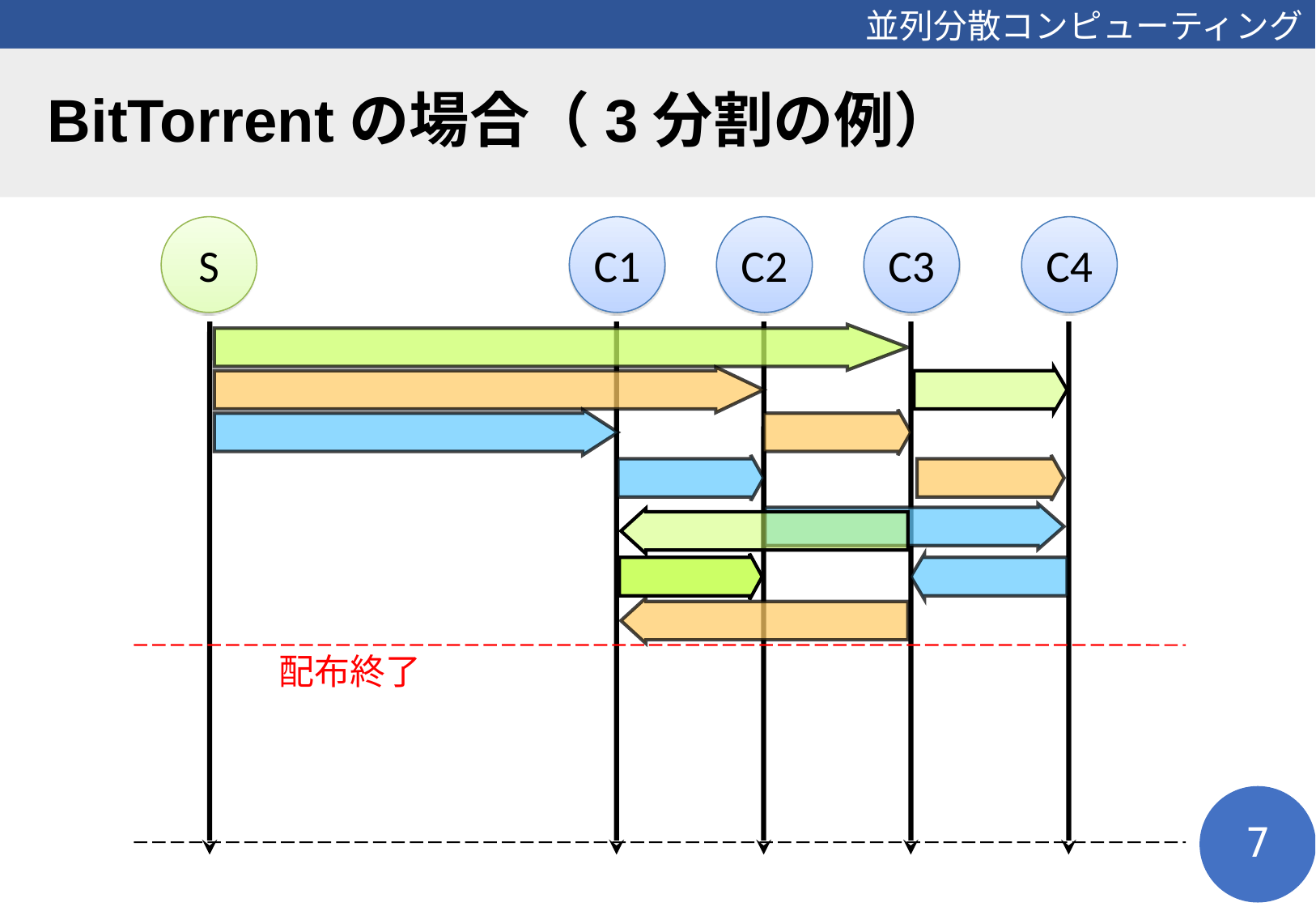

# BitTorrentの場合（3分割の例）
S
C1
C2
C3
C4

配布終了
7